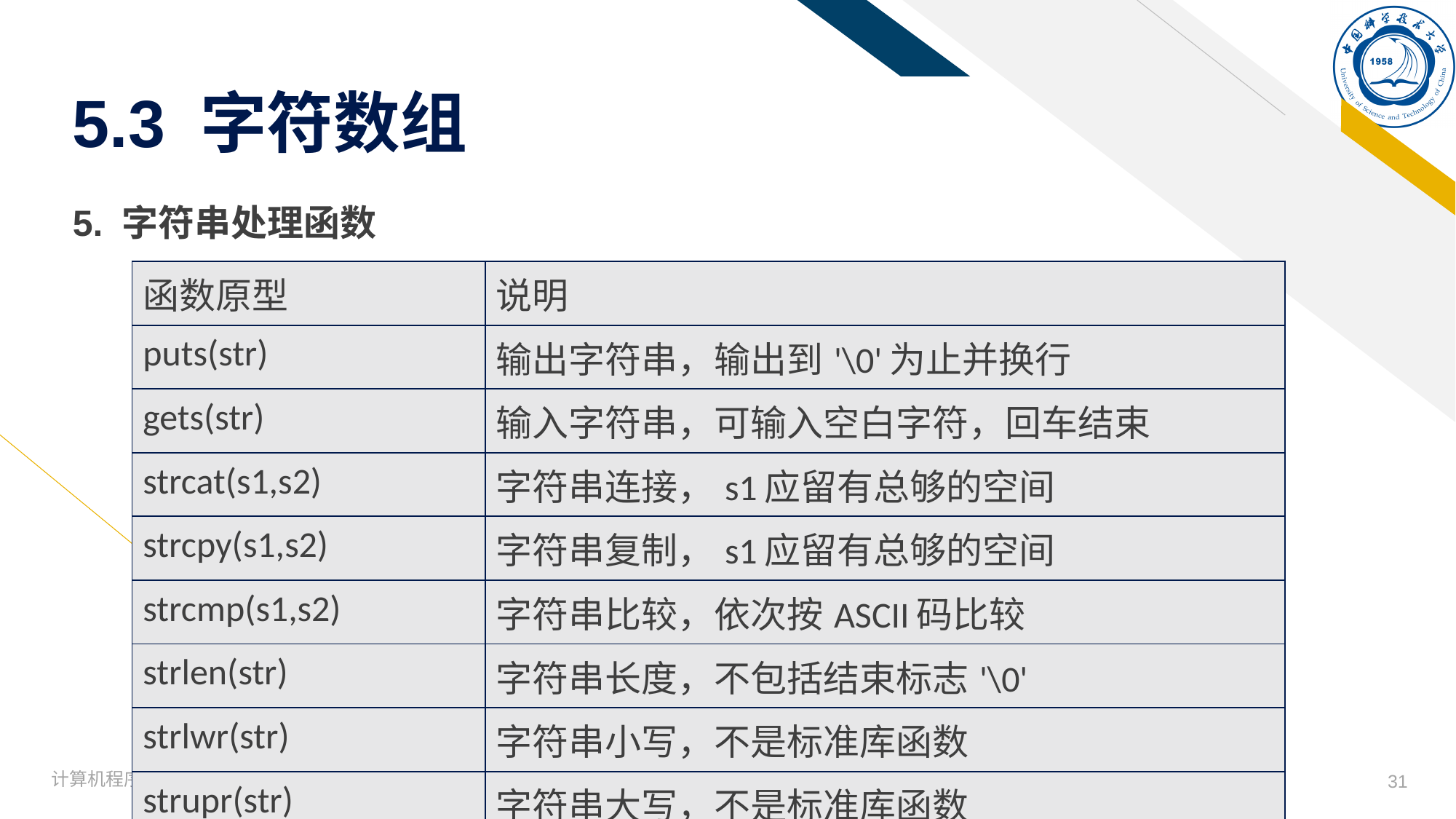

# 5.3 字符数组
5. 字符串处理函数

| 函数原型 | 说明 |
| --- | --- |
| puts(str) | 输出字符串，输出到'\0'为止并换行 |
| gets(str) | 输入字符串，可输入空白字符，回车结束 |
| strcat(s1,s2) | 字符串连接，s1应留有总够的空间 |
| strcpy(s1,s2) | 字符串复制，s1应留有总够的空间 |
| strcmp(s1,s2) | 字符串比较，依次按ASCII码比较 |
| strlen(str) | 字符串长度，不包括结束标志'\0' |
| strlwr(str) | 字符串小写，不是标准库函数 |
| strupr(str) | 字符串大写，不是标准库函数 |
计算机程序设计讲义
31